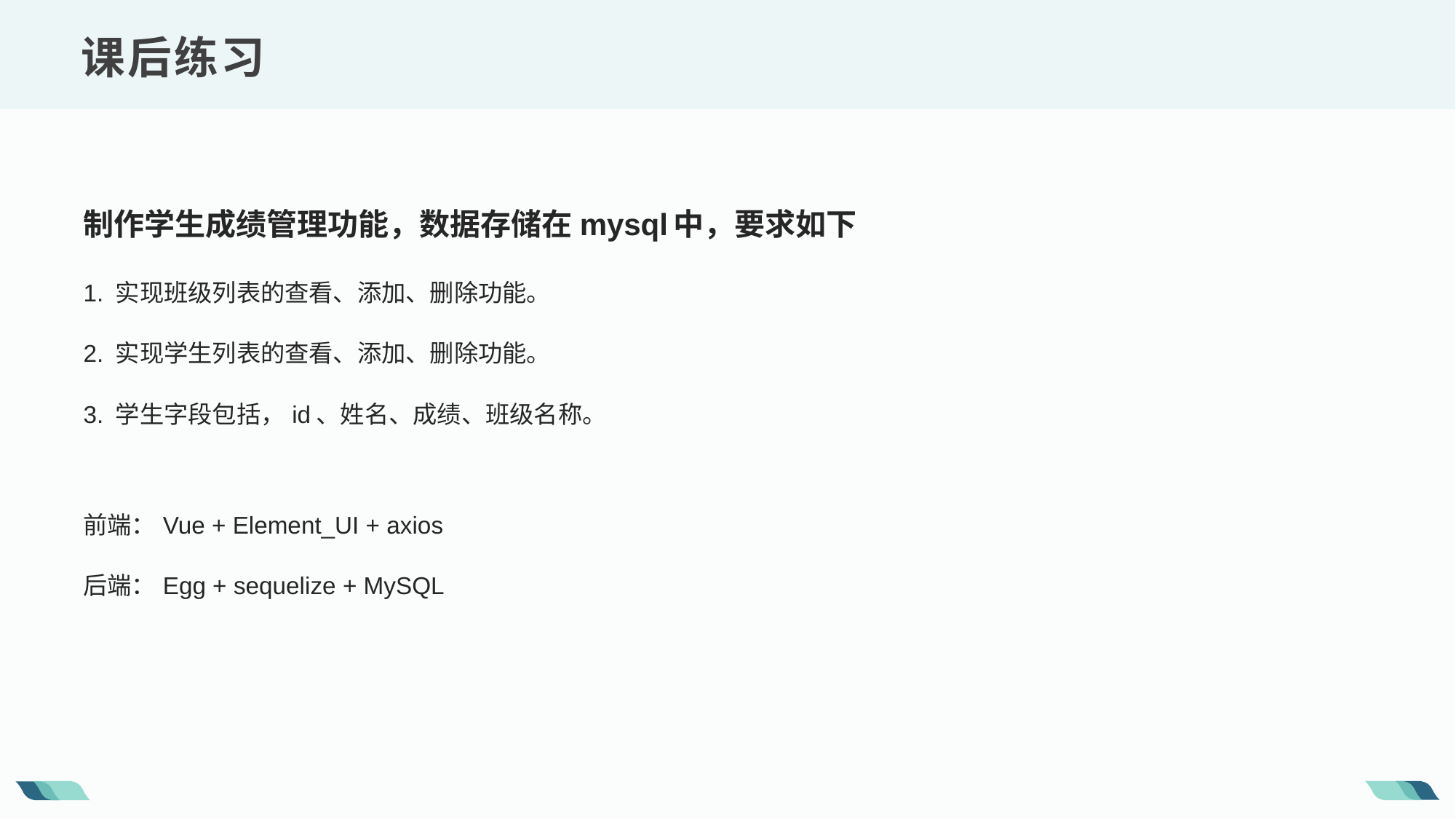

课后练习
制作学生成绩管理功能，数据存储在mysql中，要求如下
1. 实现班级列表的查看、添加、删除功能。
2. 实现学生列表的查看、添加、删除功能。
3. 学生字段包括，id、姓名、成绩、班级名称。

前端：Vue + Element_UI + axios
后端：Egg + sequelize + MySQL